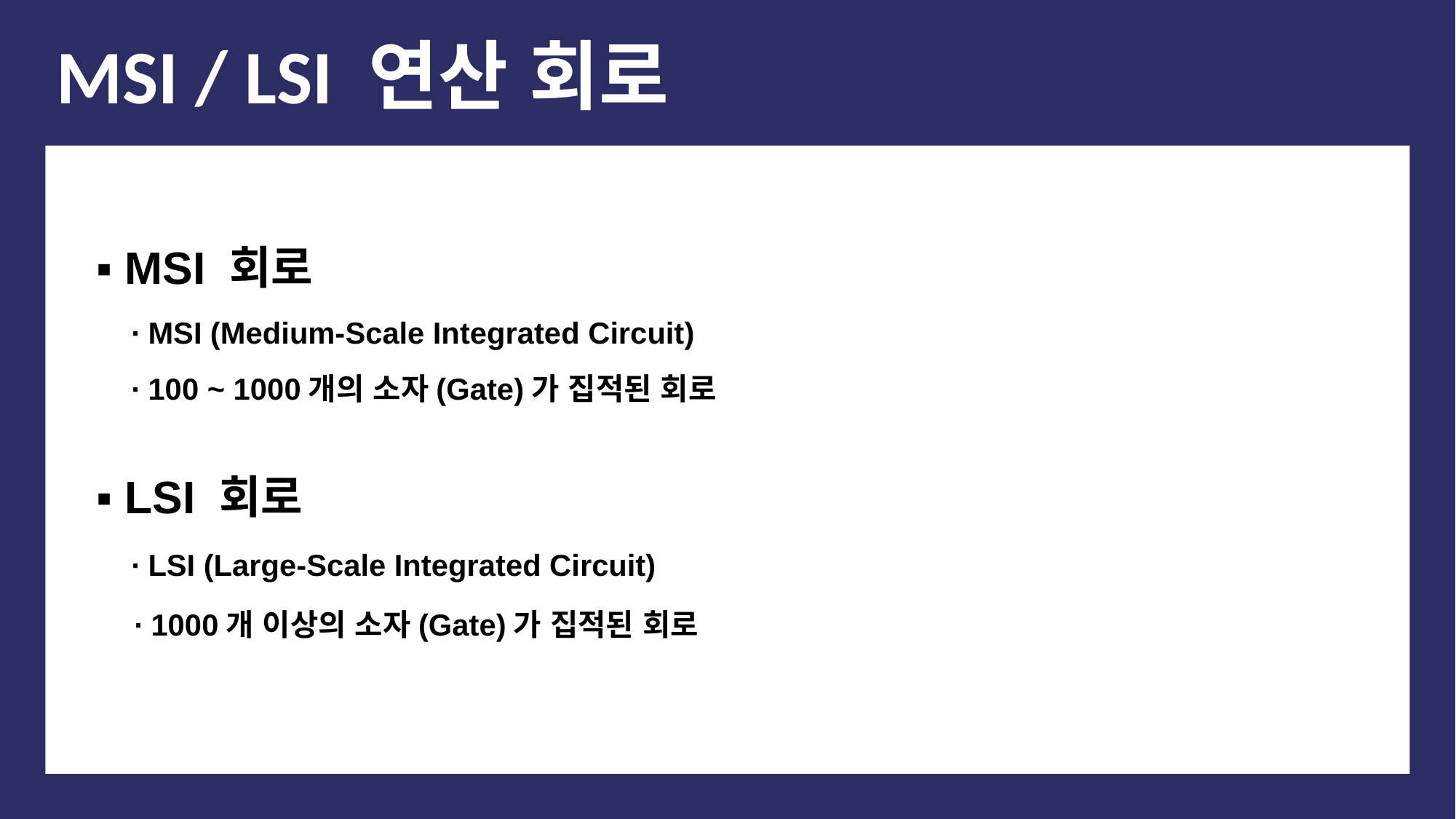

MSI / LSI 연산 회로

제목을 입력하세요
▪ MSI 회로
∙ MSI (Medium-Scale Integrated Circuit)
∙ 100 ~ 1000개의 소자(Gate)가 집적된 회로
▪ LSI 회로
∙ LSI (Large-Scale Integrated Circuit)
∙ 1000개 이상의 소자(Gate)가 집적된 회로